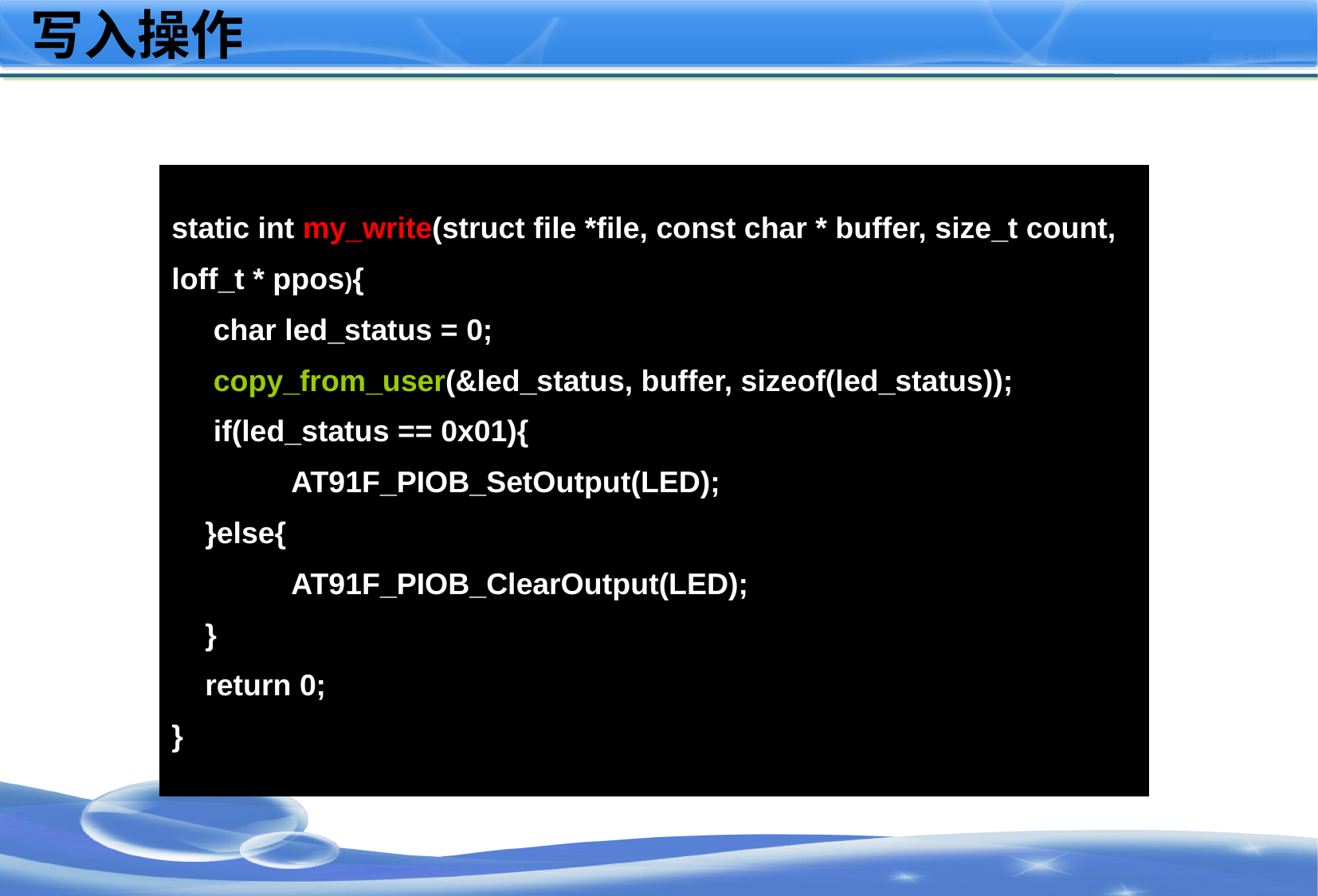

# 写入操作

static int my_write(struct file *file, const char * buffer, size_t count,
loff_t * ppos){
     char led_status = 0;
     copy_from_user(&led_status, buffer, sizeof(led_status));
     if(led_status == 0x01){		//如果应用程序传来的数据是0x01
	AT91F_PIOB_SetOutput(LED);	//打开LED
    }else{
	AT91F_PIOB_ClearOutput(LED);   //关闭LED
    }
    return 0;
}